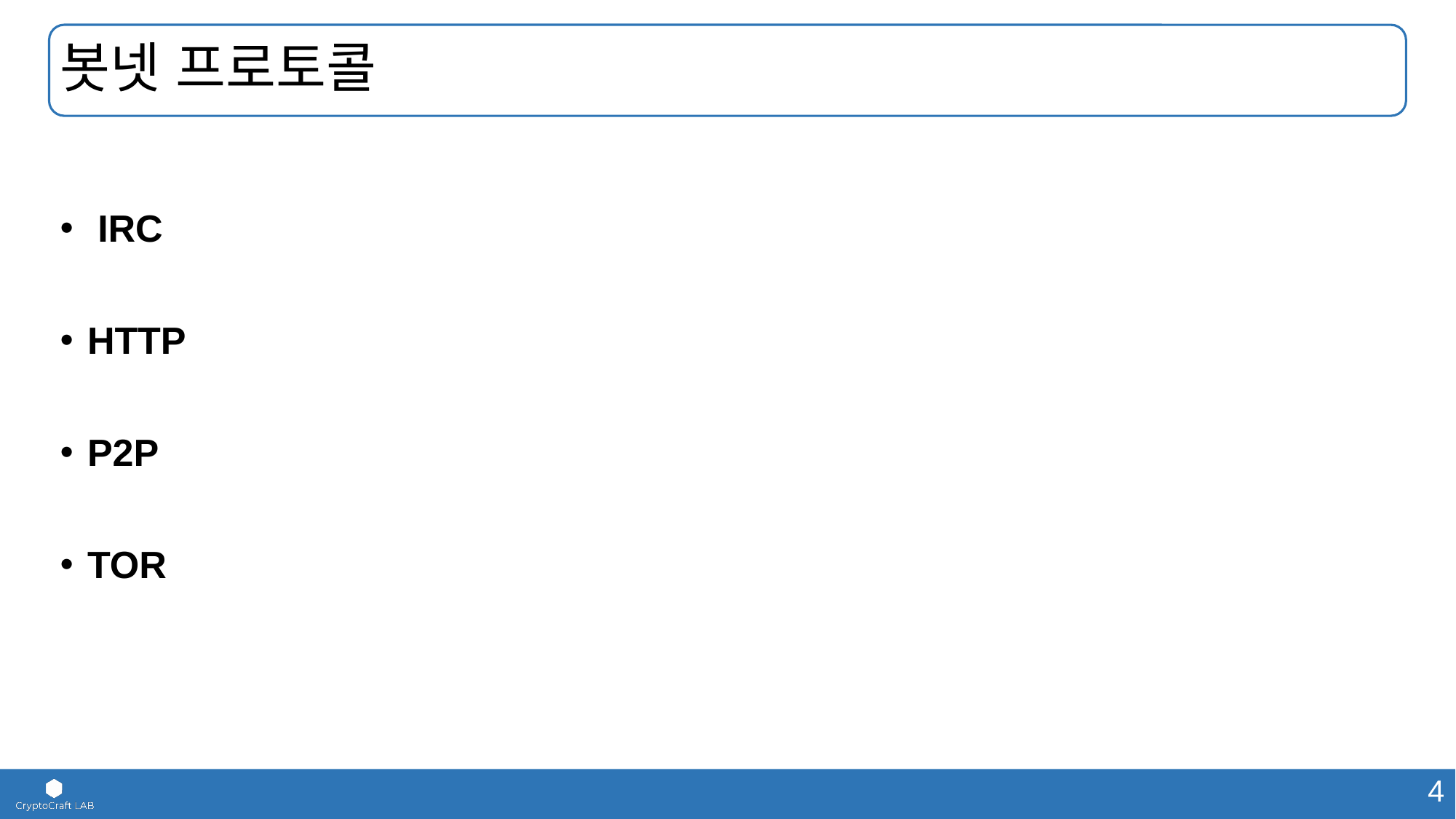

# 봇넷 프로토콜

 IRC

HTTP

P2P

TOR